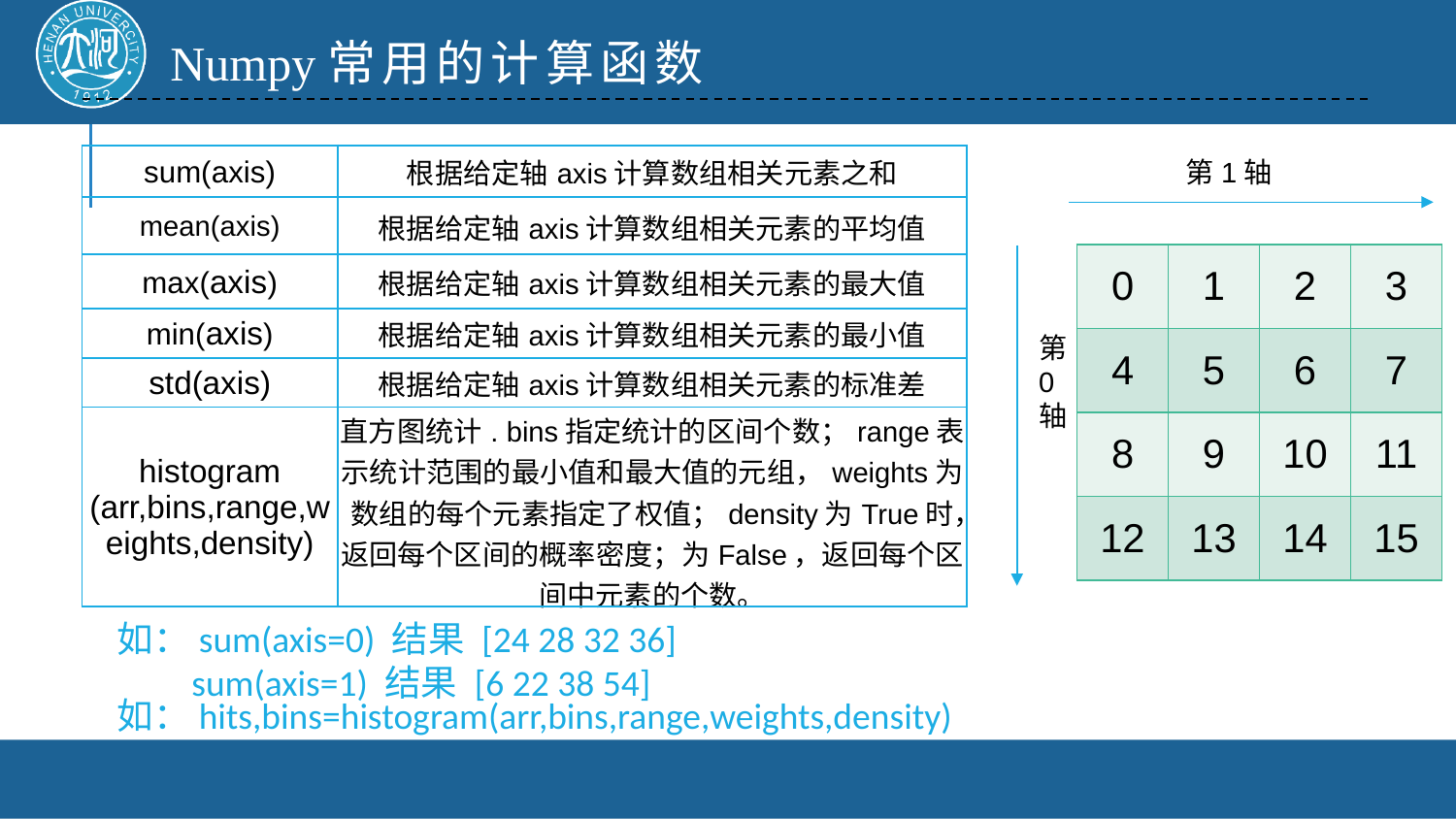

Numpy常用的计算函数
| sum(axis) | 根据给定轴axis计算数组相关元素之和 |
| --- | --- |
| mean(axis) | 根据给定轴axis计算数组相关元素的平均值 |
| max(axis) | 根据给定轴axis计算数组相关元素的最大值 |
| min(axis) | 根据给定轴axis计算数组相关元素的最小值 |
| std(axis) | 根据给定轴axis计算数组相关元素的标准差 |
| histogram (arr,bins,range,weights,density) | 直方图统计. bins指定统计的区间个数；range表示统计范围的最小值和最大值的元组，weights为数组的每个元素指定了权值；density为True时，返回每个区间的概率密度；为False，返回每个区间中元素的个数。 |
第1轴
| 0 | 1 | 2 | 3 |
| --- | --- | --- | --- |
| 4 | 5 | 6 | 7 |
| 8 | 9 | 10 | 11 |
| 12 | 13 | 14 | 15 |
第0轴
如：sum(axis=0) 结果 [24 28 32 36]
         sum(axis=1) 结果 [6 22 38 54]
如：hits,bins=histogram(arr,bins,range,weights,density)